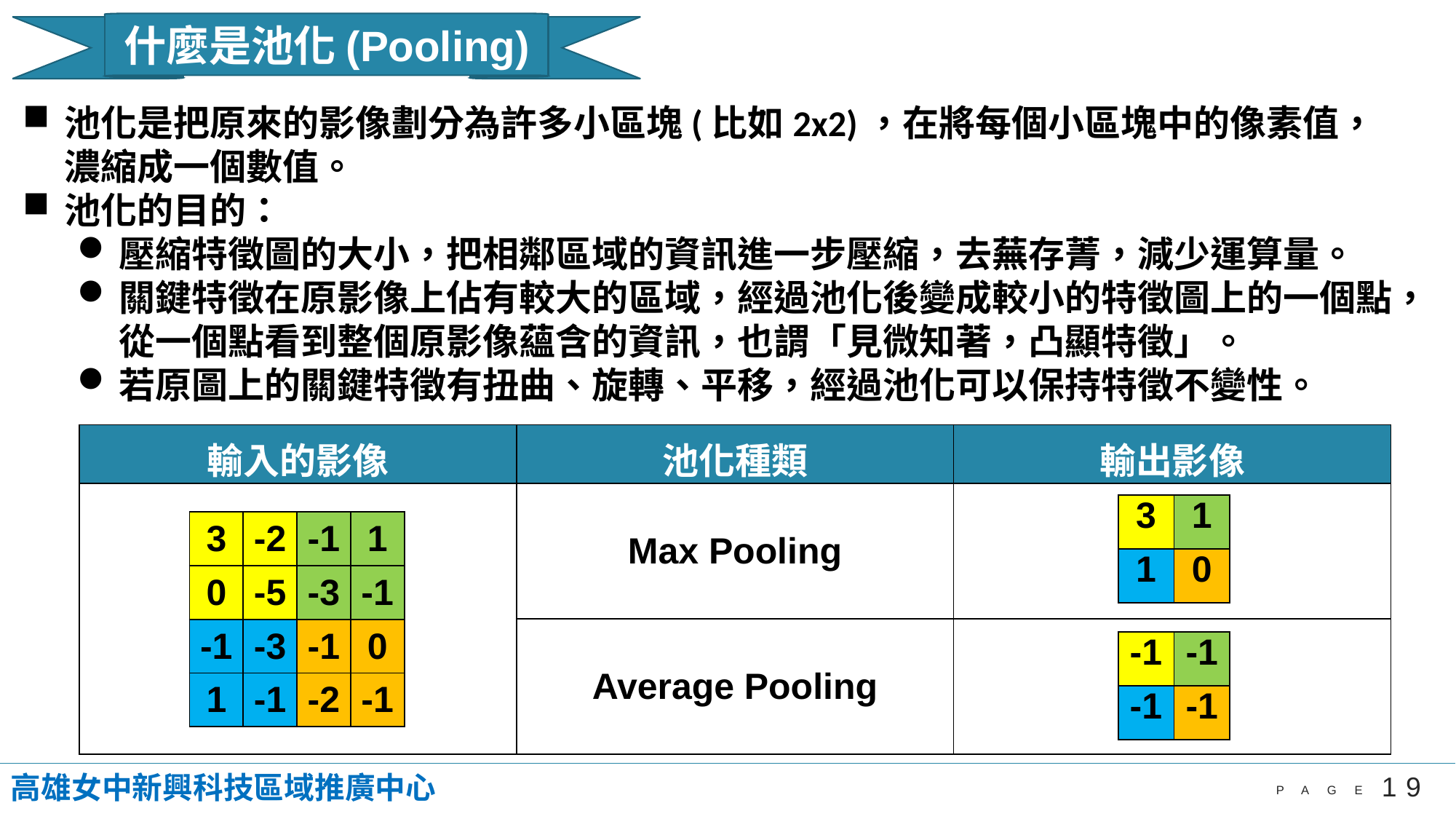

什麼是池化(Pooling)
池化是把原來的影像劃分為許多小區塊(比如2x2)，在將每個小區塊中的像素值，濃縮成一個數值。
池化的目的：
壓縮特徵圖的大小，把相鄰區域的資訊進一步壓縮，去蕪存菁，減少運算量。
關鍵特徵在原影像上佔有較大的區域，經過池化後變成較小的特徵圖上的一個點，從一個點看到整個原影像蘊含的資訊，也謂「見微知著，凸顯特徵」。
若原圖上的關鍵特徵有扭曲、旋轉、平移，經過池化可以保持特徵不變性。

| 輸入的影像 | 池化種類 | 輸出影像 |
| --- | --- | --- |
|  | Max Pooling |  |
|  | Average Pooling |  |
| 3 | 1 |
| --- | --- |
| 1 | 0 |
| 3 | -2 | -1 | 1 |
| --- | --- | --- | --- |
| 0 | -5 | -3 | -1 |
| -1 | -3 | -1 | 0 |
| 1 | -1 | -2 | -1 |
| -1 | -1 |
| --- | --- |
| -1 | -1 |
高雄女中新興科技區域推廣中心